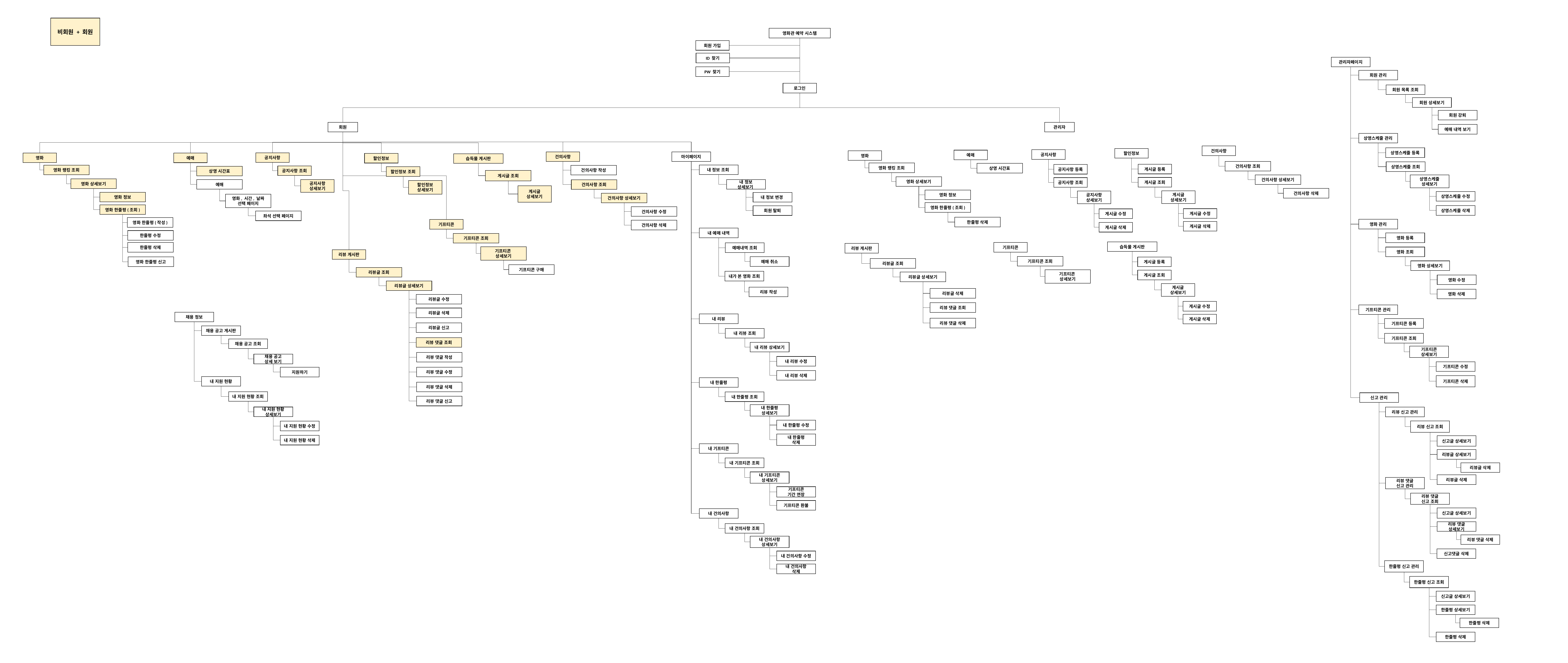

비회원 + 회원
영화관 예약 시스템
회원 가입
ID 찾기
관리자페이지
PW 찾기
회원 관리
로그인
회원 목록 조회
회원 상세보기
회원 강퇴
관리자
회원
예매 내역 보기
상영스케줄 관리
건의사항
상영스케줄 등록
할인정보
공지사항
예매
영화
마이페이지
건의사항
공지사항
영화
예매
할인정보
습득물 게시판
건의사항 조회
상영스케줄 조회
영화 랭킹 조회
상영 시간표
게시글 등록
공지사항 등록
내 정보 조회
영화 랭킹 조회
건의사항 작성
공지사항 조회
상영 시간표
할인정보 조회
게시글 조회
건의사항 상세보기
상영스케줄 상세보기
영화 상세보기
게시글 조회
공지사항 조회
영화 상세보기
공지사항 상세보기
예매
내 정보
상세보기
건의사항 조회
할인정보
상세보기
게시글
상세보기
건의사항 삭제
영화 정보
게시글
상세보기
공지사항 상세보기
상영스케줄 수정
영화 정보
내 정보 변경
건의사항 상세보기
영화, 시간, 날짜
선택 페이지
영화 한줄평(조회)
영화 한줄평(조회)
상영스케줄 삭제
회원 탈퇴
건의사항 수정
게시글 수정
게시글 수정
좌석 선택 페이지
한줄평 삭제
영화 한줄평(작성)
영화 관리
기프티콘
건의사항 삭제
게시글 삭제
게시글 삭제
내 예매 내역
한줄평 수정
영화 등록
기프티콘 조회
습득물 게시판
한줄평 삭제
기프티콘
예매내역 조회
리뷰 게시판
기프티콘
상세보기
영화 조회
리뷰 게시판
기프티콘 조회
예매 취소
영화 한줄평 신고
게시글 등록
리뷰글 조회
영화 상세보기
기프티콘 구매
리뷰글 조회
기프티콘
상세보기
게시글 조회
내가 본 영화 조회
리뷰글 상세보기
영화 수정
리뷰글 상세보기
게시글
상세보기
리뷰 작성
리뷰글 삭제
영화 삭제
리뷰글 수정
게시글 수정
리뷰 댓글 조회
기프티콘 관리
리뷰글 삭제
채용 정보
내 리뷰
게시글 삭제
리뷰 댓글 삭제
기프티콘 등록
리뷰글 신고
채용 공고 게시판
내 리뷰 조회
기프티콘 조회
리뷰 댓글 조회
채용 공고 조회
내 리뷰 상세보기
기프티콘
상세보기
리뷰 댓글 작성
채용 공고
상세 보기
내 리뷰 수정
기프티콘 수정
리뷰 댓글 수정
지원하기
내 리뷰 삭제
기프티콘 삭제
내 지원 현황
내 한줄평
리뷰 댓글 삭제
내 지원 현황 조회
내 한줄평 조회
신고 관리
리뷰 댓글 신고
내 한줄평 상세보기
내 지원 현황 상세보기
리뷰 신고 관리
내 한줄평 수정
리뷰 신고 조회
내 지원 현황 수정
내 한줄평
삭제
내 지원 현황 삭제
신고글 상세보기
내 기프티콘
리뷰글 상세보기
내 기프티콘 조회
리뷰글 삭제
내 기프티콘 상세보기
리뷰글 삭제
리뷰 댓글
신고 관리
기프티콘
기간 연장
리뷰 댓글
신고 조회
기프티콘 환불
신고글 상세보기
내 건의사항
리뷰 댓글 상세보기
내 건의사항 조회
리뷰 댓글 삭제
내 건의사항 상세보기
신고댓글 삭제
내 건의사항 수정
한줄평 신고 관리
내 건의사항
삭제
한줄평 신고 조회
신고글 상세보기
한줄평 상세보기
한줄평 삭제
한줄평 삭제